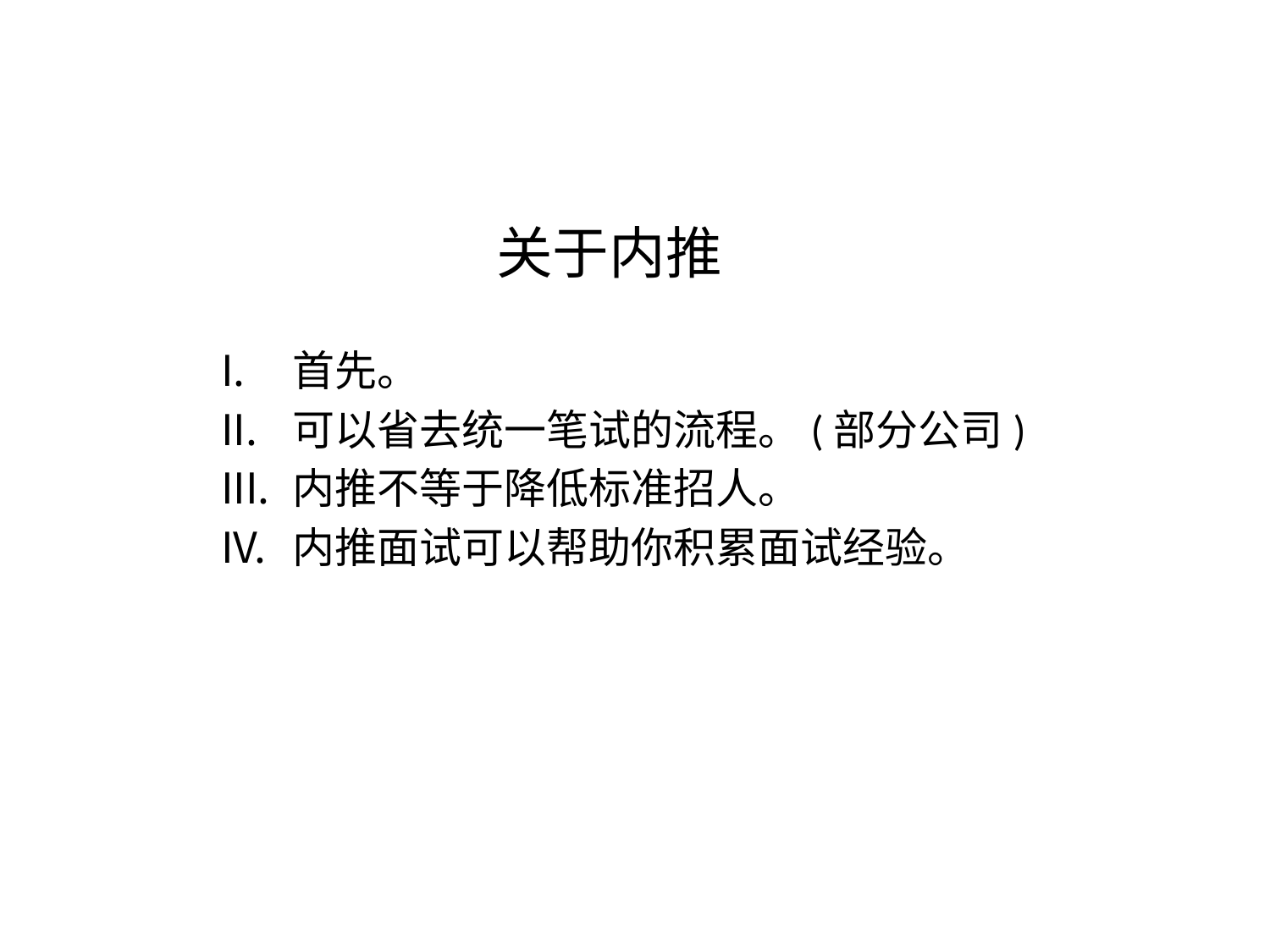

# 关于内推
首先。
可以省去统一笔试的流程。(部分公司)
内推不等于降低标准招人。
内推面试可以帮助你积累面试经验。